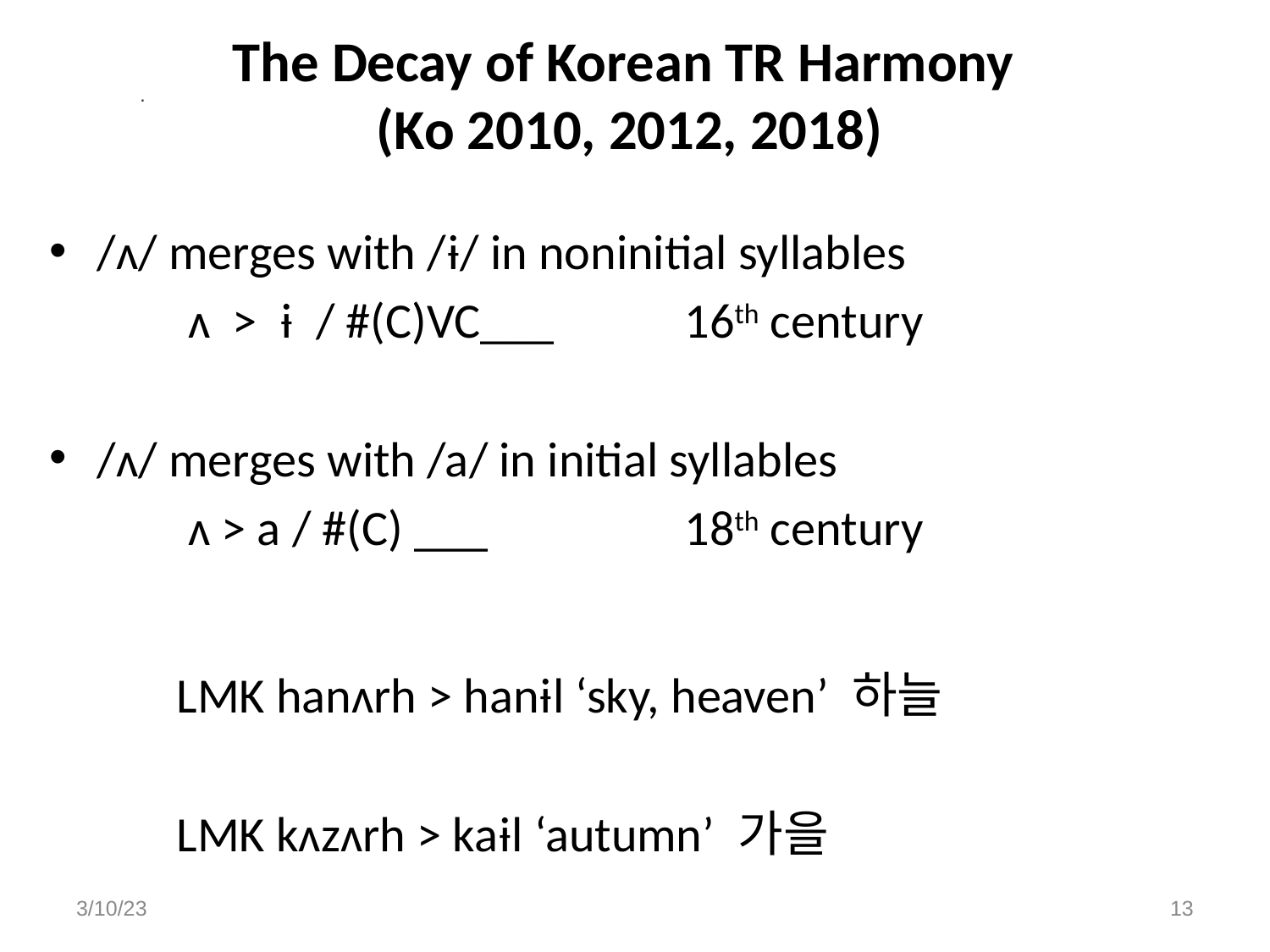

.
# The Decay of Korean TR Harmony (Ko 2010, 2012, 2018)

/ʌ/ merges with /ɨ/ in noninitial syllables
	 ʌ  >  ɨ  / #(C)VC___		16th century

/ʌ/ merges with /a/ in initial syllables
	 ʌ > a / #(C) ___ 		18th century

	LMK hanʌrh > hanɨl ‘sky, heaven’ 하늘

	LMK kʌzʌrh > kaɨl ‘autumn’ 가을
3/10/23

13